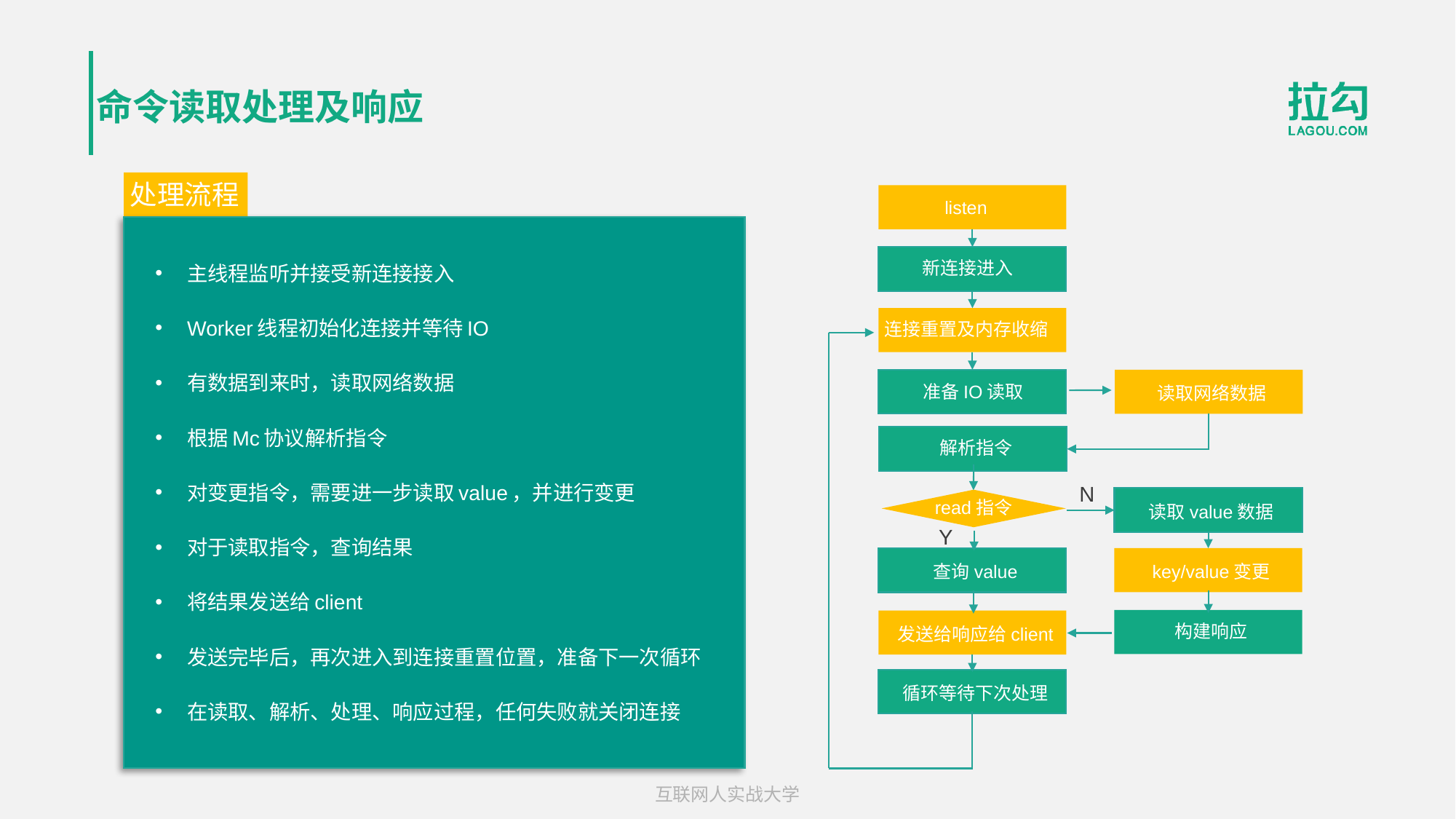

# 命令读取处理及响应
处理流程

listen

新连接进入

连接重置及内存收缩

准备IO读取

读取网络数据

解析指令
N

读取value数据

read指令
Y

查询value

key/value变更

构建响应

发送给响应给client

循环等待下次处理

主线程监听并接受新连接接入
Worker线程初始化连接并等待IO
有数据到来时，读取网络数据
根据Mc协议解析指令
对变更指令，需要进一步读取value，并进行变更
对于读取指令，查询结果
将结果发送给client
发送完毕后，再次进入到连接重置位置，准备下一次循环
在读取、解析、处理、响应过程，任何失败就关闭连接